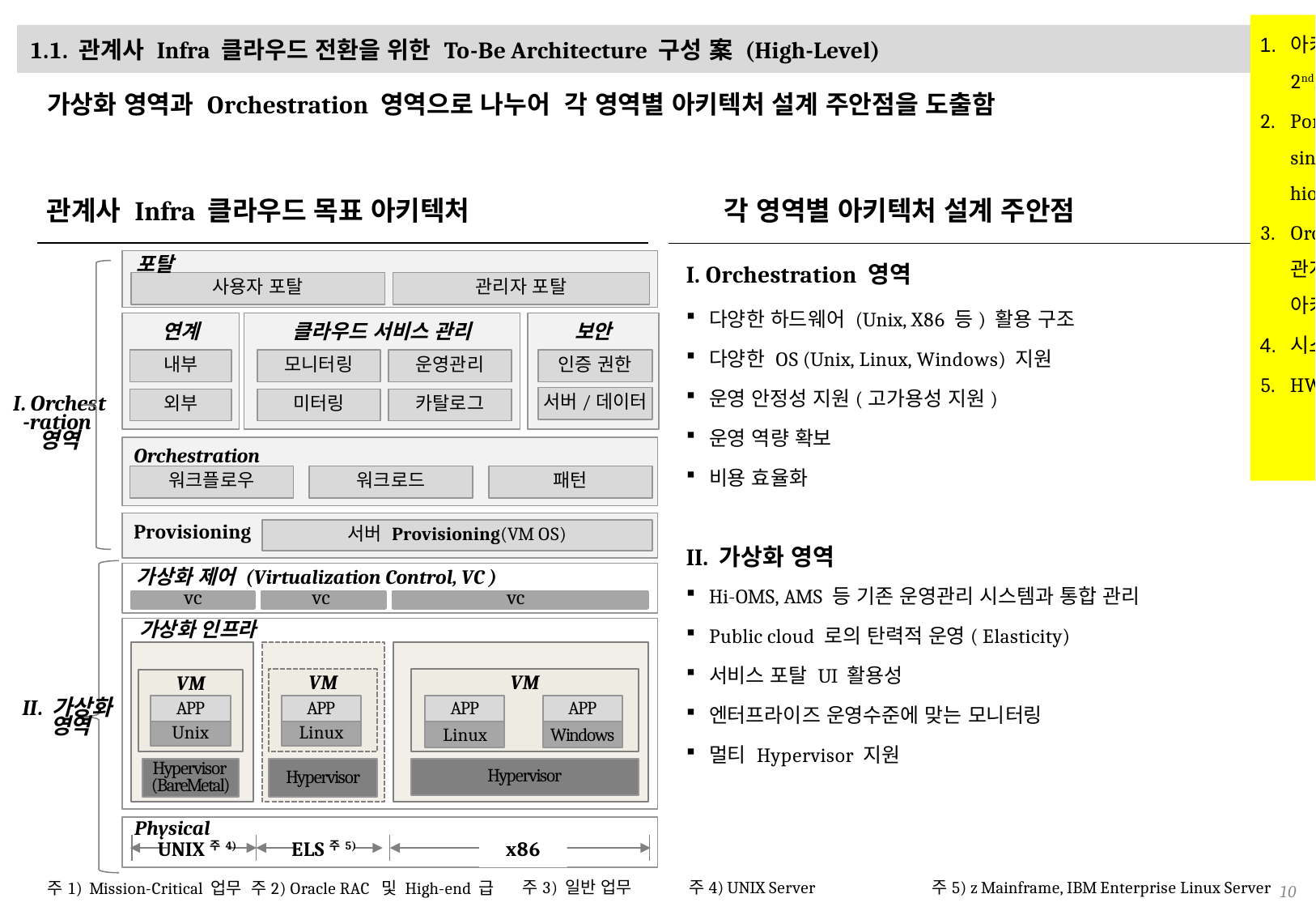

아키텍처 발전 방향
2nd, 3rd 포함
Portal 설계 방안
single view 를 통한 단일 통합 관리 화면 (Ui)
hioms 와 클라우드 Portal 과 연계 및 확장 방안
Orchestration 구성 방안
관계사별로 orchestrator 를 둘건지, 별도로 구성할 건지 : 아키텍처 권고 (고려사항)
시스템 구성도 (NW, Storage 포함)
HW 구성도, SW 구성도, 어플리케이션 구성도, NW 구성도

# 1.1. 관계사 Infra 클라우드 전환을 위한 To-Be Architecture 구성 案 (High-Level)
가상화 영역과 Orchestration 영역으로 나누어  각 영역별 아키텍처 설계 주안점을 도출함
관계사 Infra 클라우드 목표 아키텍처
각 영역별 아키텍처 설계 주안점
I. Orchestration 영역
포탈

사용자 포탈
관리자 포탈
연계
클라우드 서비스 관리
보안
내부
모니터링
운영관리
인증 권한
서버/데이터
외부
미터링
카탈로그
Orchestration
패턴
워크플로우
워크로드

다양한 하드웨어 (Unix, X86 등) 활용 구조
다양한 OS (Unix, Linux, Windows) 지원
운영 안정성 지원(고가용성 지원)
운영 역량 확보
비용 효율화
I. Orchest
-ration
영역
Provisioning
서버 Provisioning(VM OS)
II. 가상화 영역
가상화 제어 (Virtualization Control, VC )

Hi-OMS, AMS 등 기존 운영관리 시스템과 통합 관리
Public cloud 로의 탄력적 운영( Elasticity)
서비스 포탈 UI 활용성
엔터프라이즈 운영수준에 맞는 모니터링
멀티 Hypervisor 지원
vc
vc
vc

가상화 인프라

VM
VM
VM
II. 가상화
영역
APP
APP
APP
APP
Unix
Linux
Linux
Windows
Hypervisor
(BareMetal)
Hypervisor
Hypervisor
Physical

x86
UNIX주4)
ELS주5)
주3) 일반 업무
주4) UNIX Server
주5) z Mainframe, IBM Enterprise Linux Server
주1)  Mission-Critical 업무
주2) Oracle RAC  및 High-end 급